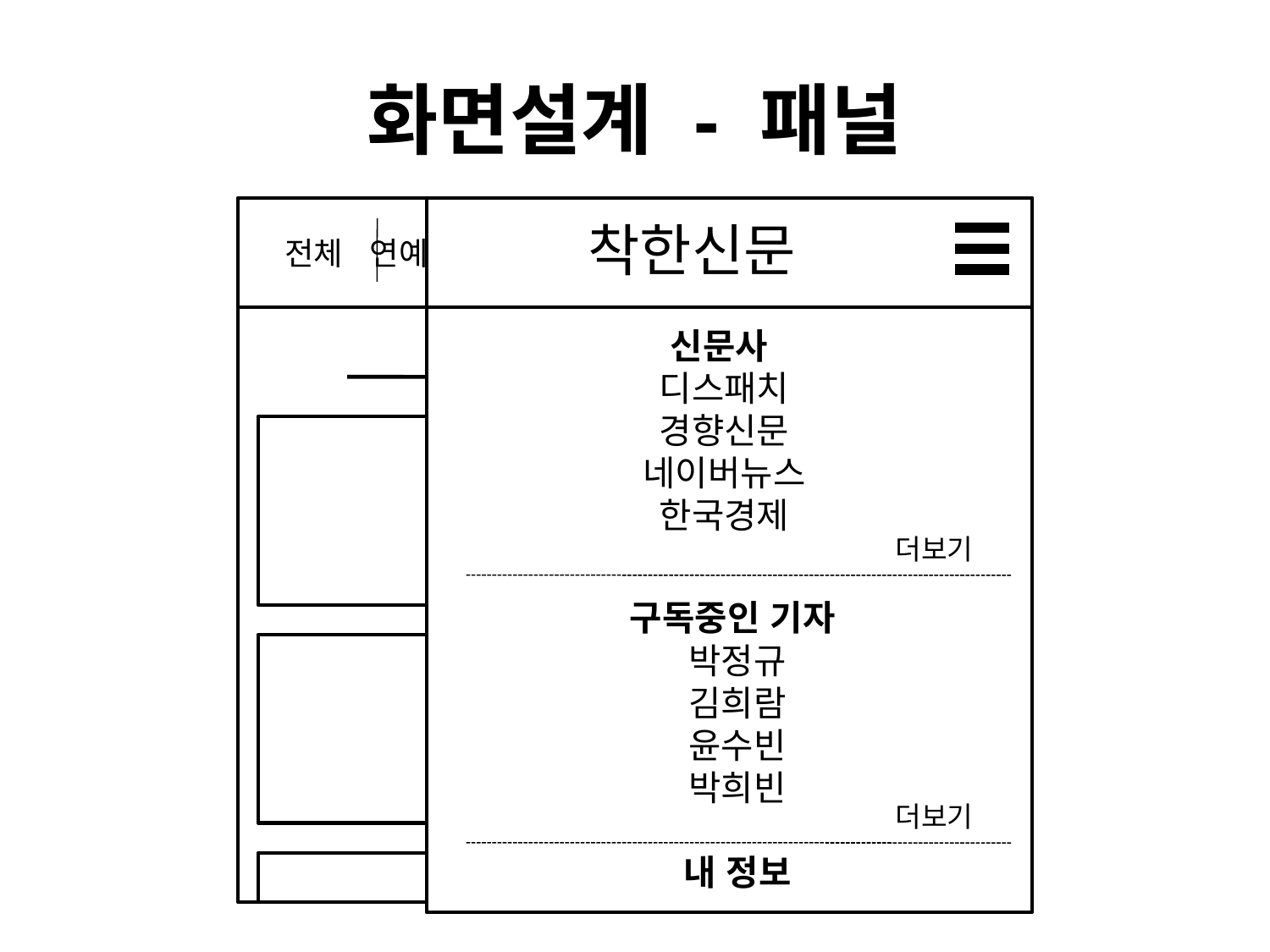

# 화면설계 - 패널
   전체   연예/문화   스포츠    IT/과학   정치

착한신문

신문사
디스패치
경향신문
네이버뉴스
한국경제

더보기
구독중인 기자
박정규
김희람
윤수빈
박희빈

내 정보

더보기